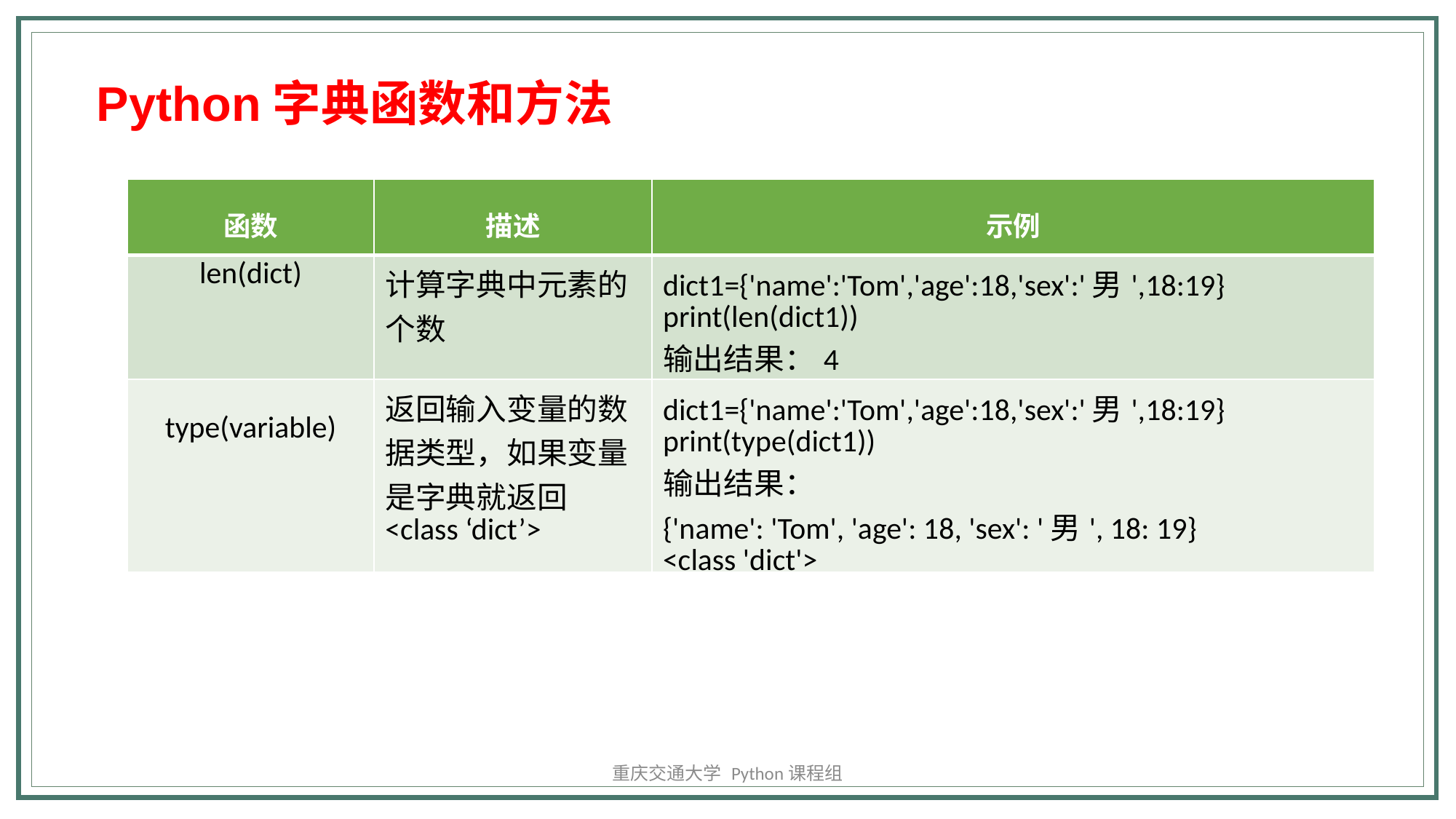

Python字典函数和方法
| 函数 | 描述 | 示例 |
| --- | --- | --- |
| len(dict) | 计算字典中元素的个数 | dict1={'name':'Tom','age':18,'sex':'男',18:19} print(len(dict1)) 输出结果：4 |
| type(variable) | 返回输入变量的数据类型，如果变量是字典就返回<class ‘dict’> | dict1={'name':'Tom','age':18,'sex':'男',18:19} print(type(dict1)) 输出结果： {'name': 'Tom', 'age': 18, 'sex': '男', 18: 19} <class 'dict'> |
重庆交通大学 Python课程组